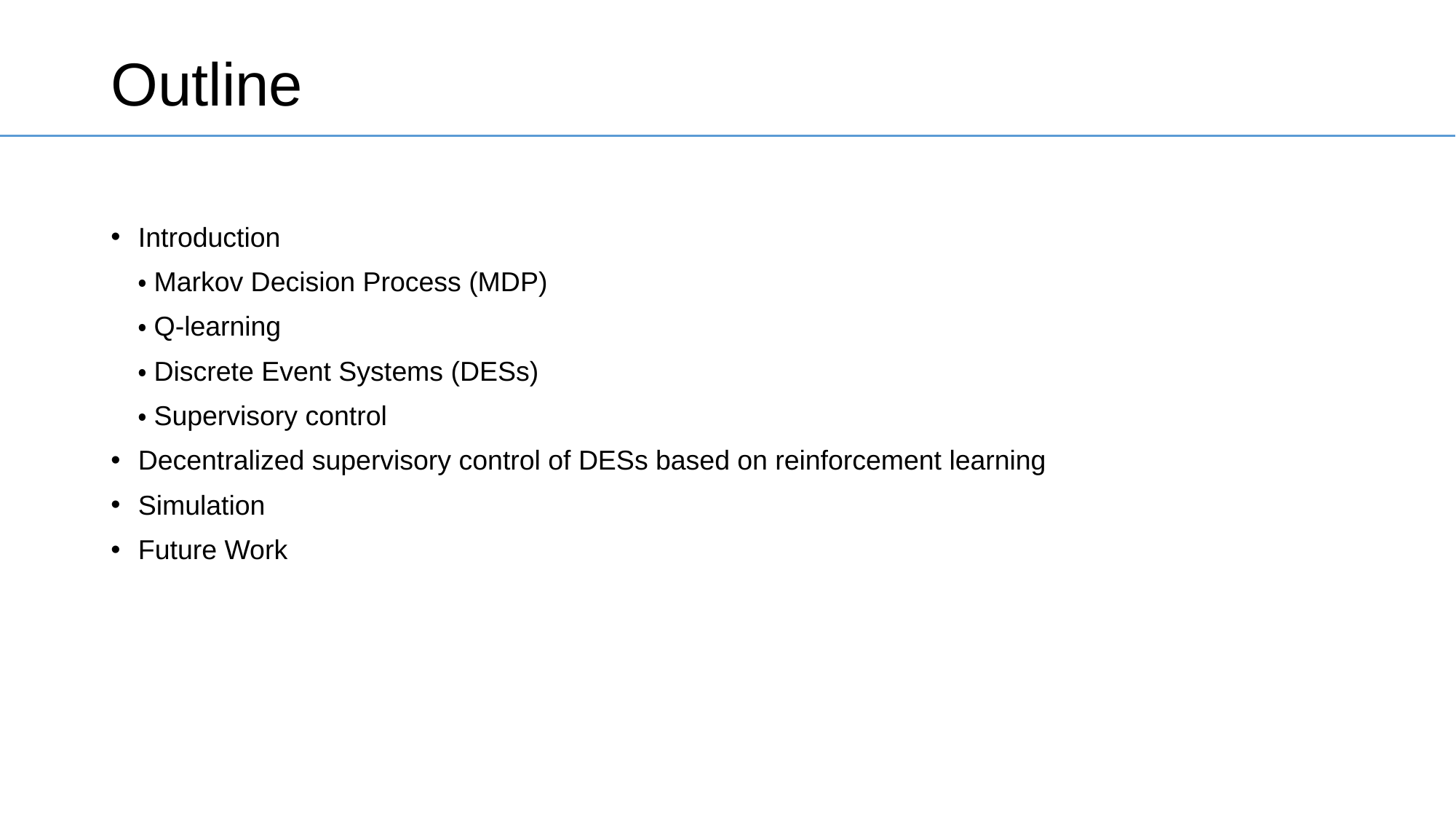

# Outline
Introduction
　・Markov Decision Process (MDP)
　・Q-learning
　・Discrete Event Systems (DESs)
　・Supervisory control
Decentralized supervisory control of DESs based on reinforcement learning
Simulation
Future Work